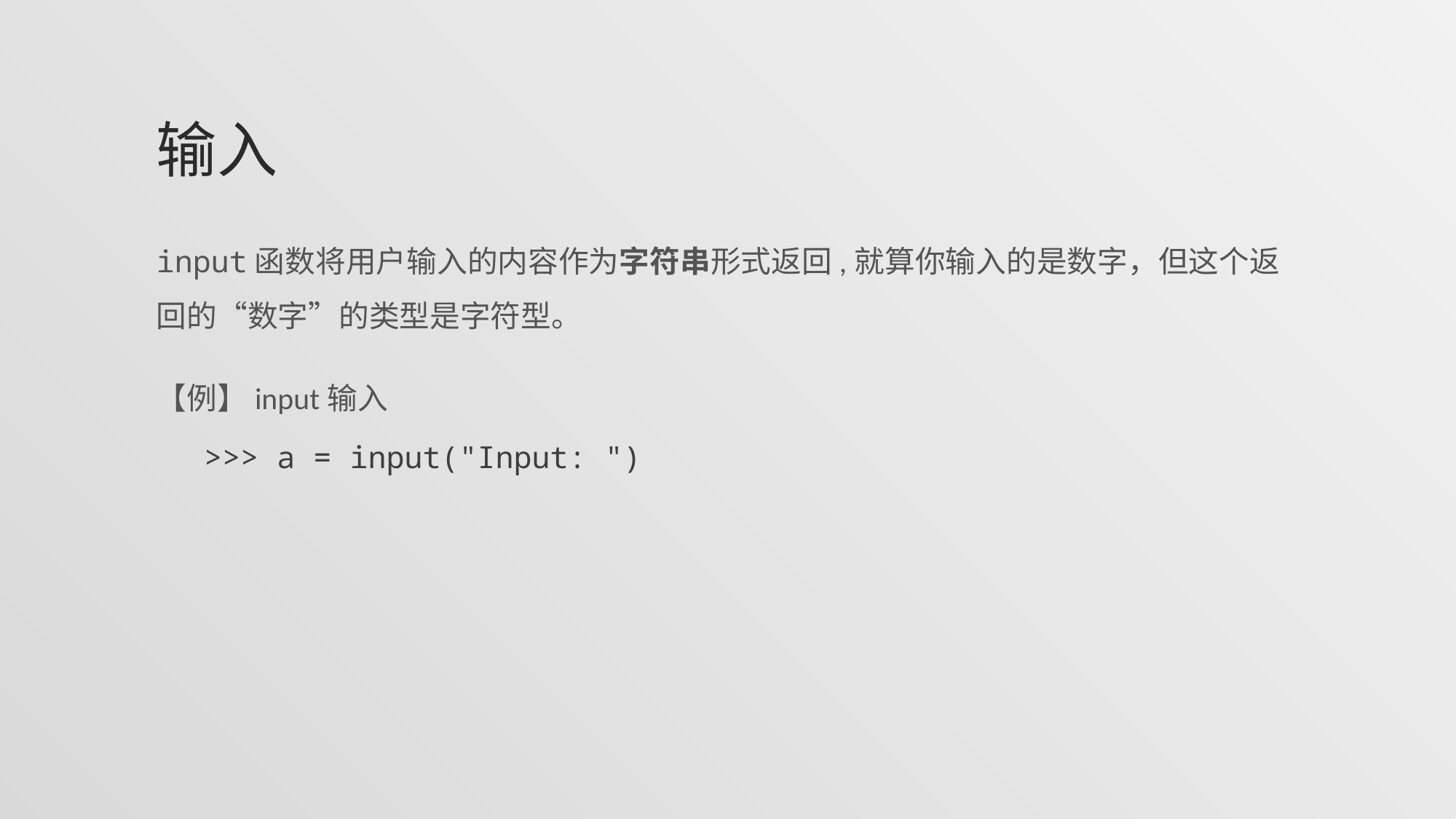

# 输入
input函数将用户输入的内容作为字符串形式返回,就算你输入的是数字，但这个返回的“数字”的类型是字符型。
【例】input输入
>>> a = input("Input: ")